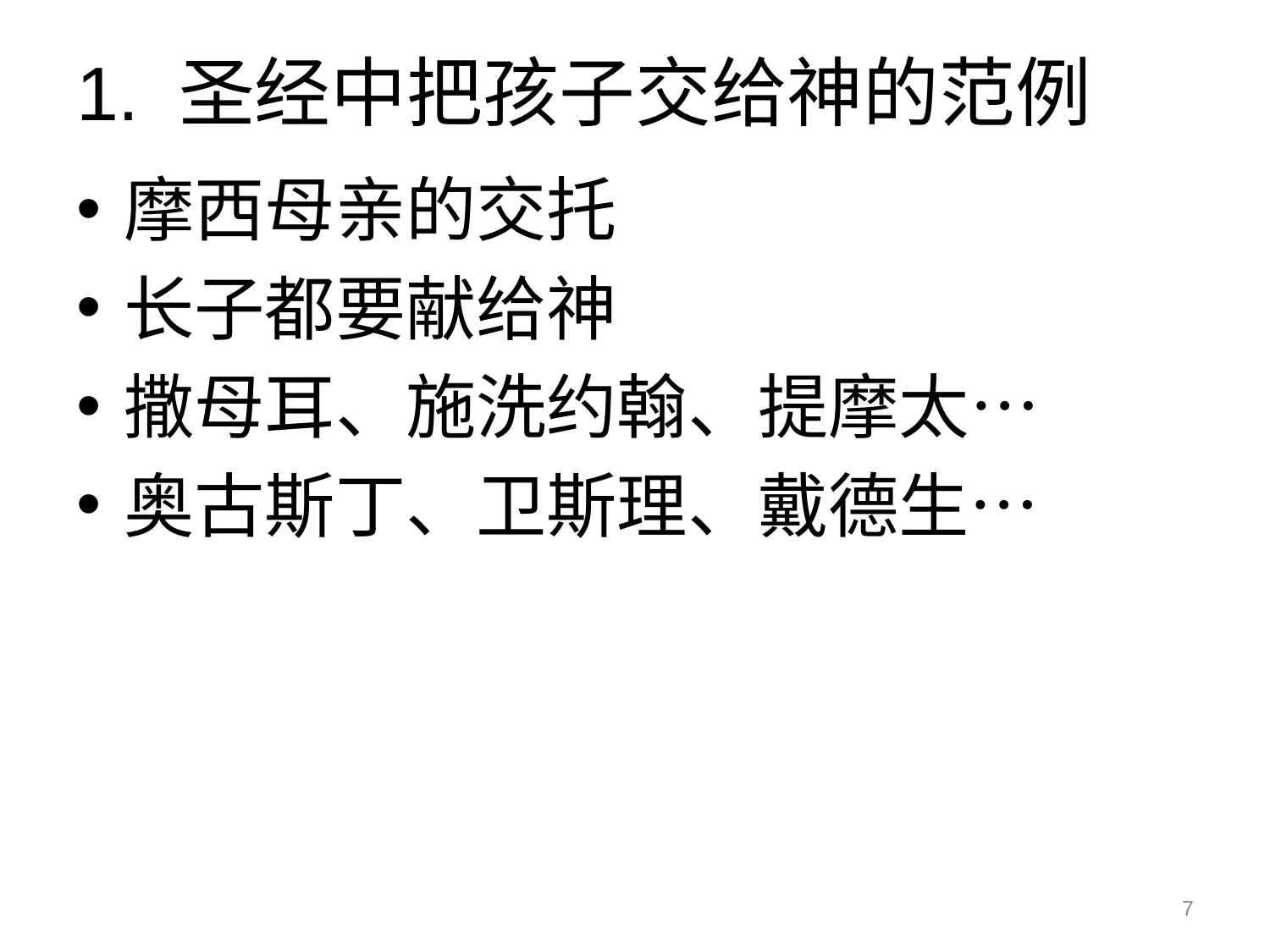

# 1. 圣经中把孩子交给神的范例
摩西母亲的交托
长子都要献给神
撒母耳、施洗约翰、提摩太…
奥古斯丁、卫斯理、戴德生…
7